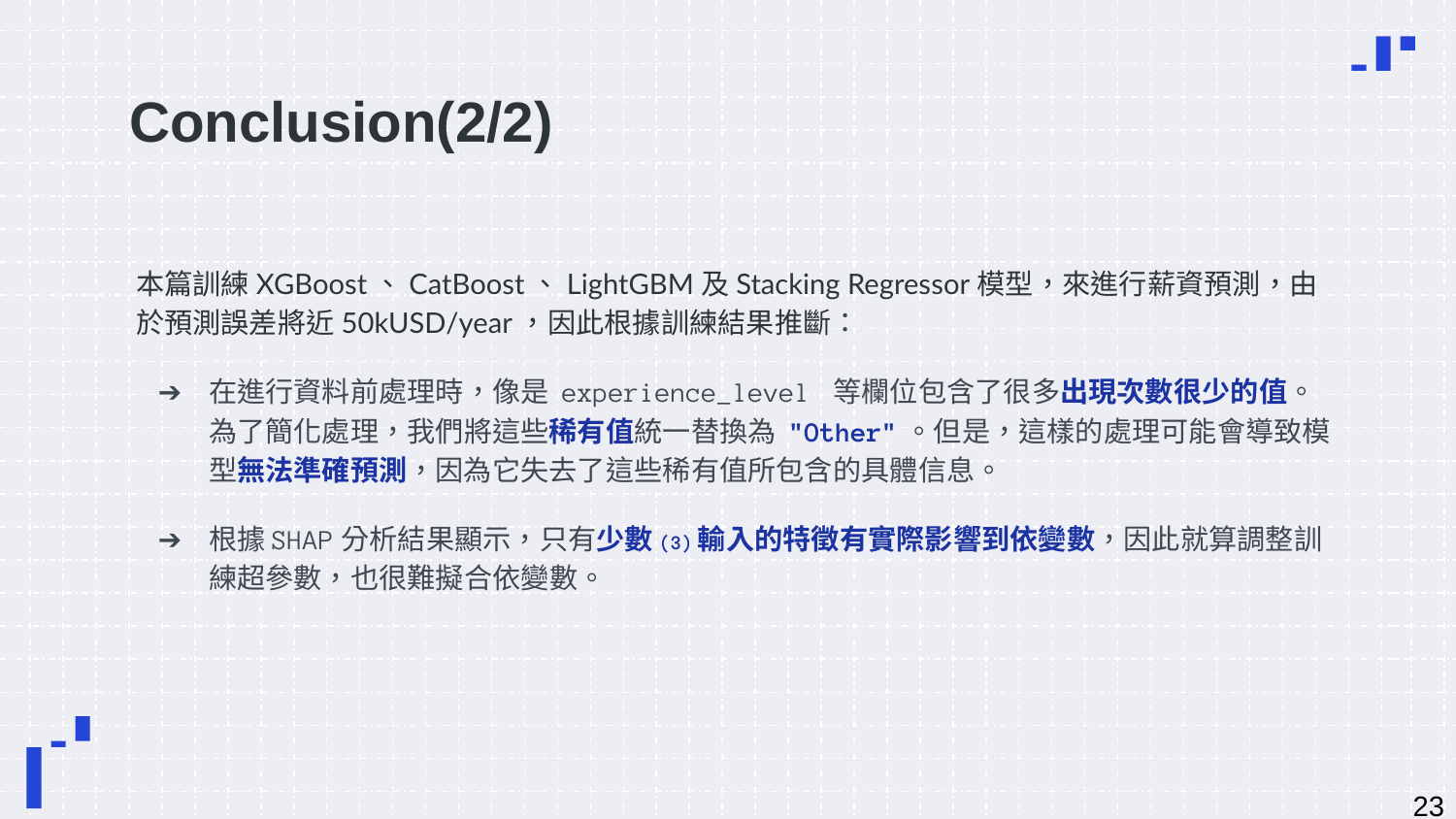

# Conclusion(2/2)
本篇訓練XGBoost、CatBoost、LightGBM及Stacking Regressor模型，來進行薪資預測，由於預測誤差將近50kUSD/year，因此根據訓練結果推斷：
在進行資料前處理時，像是 experience_level 等欄位包含了很多出現次數很少的值。為了簡化處理，我們將這些稀有值統一替換為 "Other"。但是，這樣的處理可能會導致模型無法準確預測，因為它失去了這些稀有值所包含的具體信息。
根據SHAP分析結果顯示，只有少數(3)輸入的特徵有實際影響到依變數，因此就算調整訓練超參數，也很難擬合依變數。